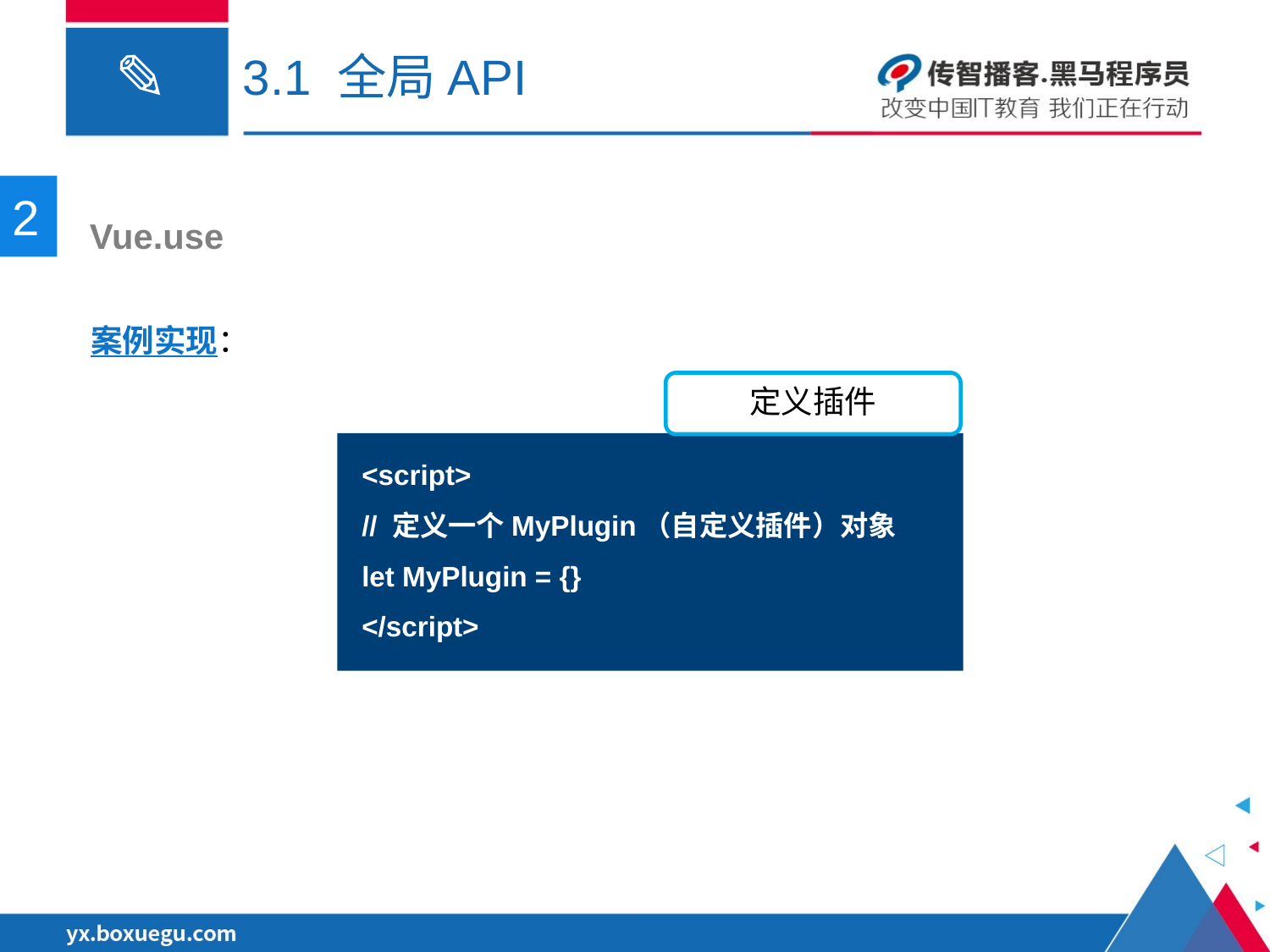

# 3.1 全局API

2
  Vue.use
案例实现：
定义插件

<script>
// 定义一个MyPlugin（自定义插件）对象
let MyPlugin = {}
</script>